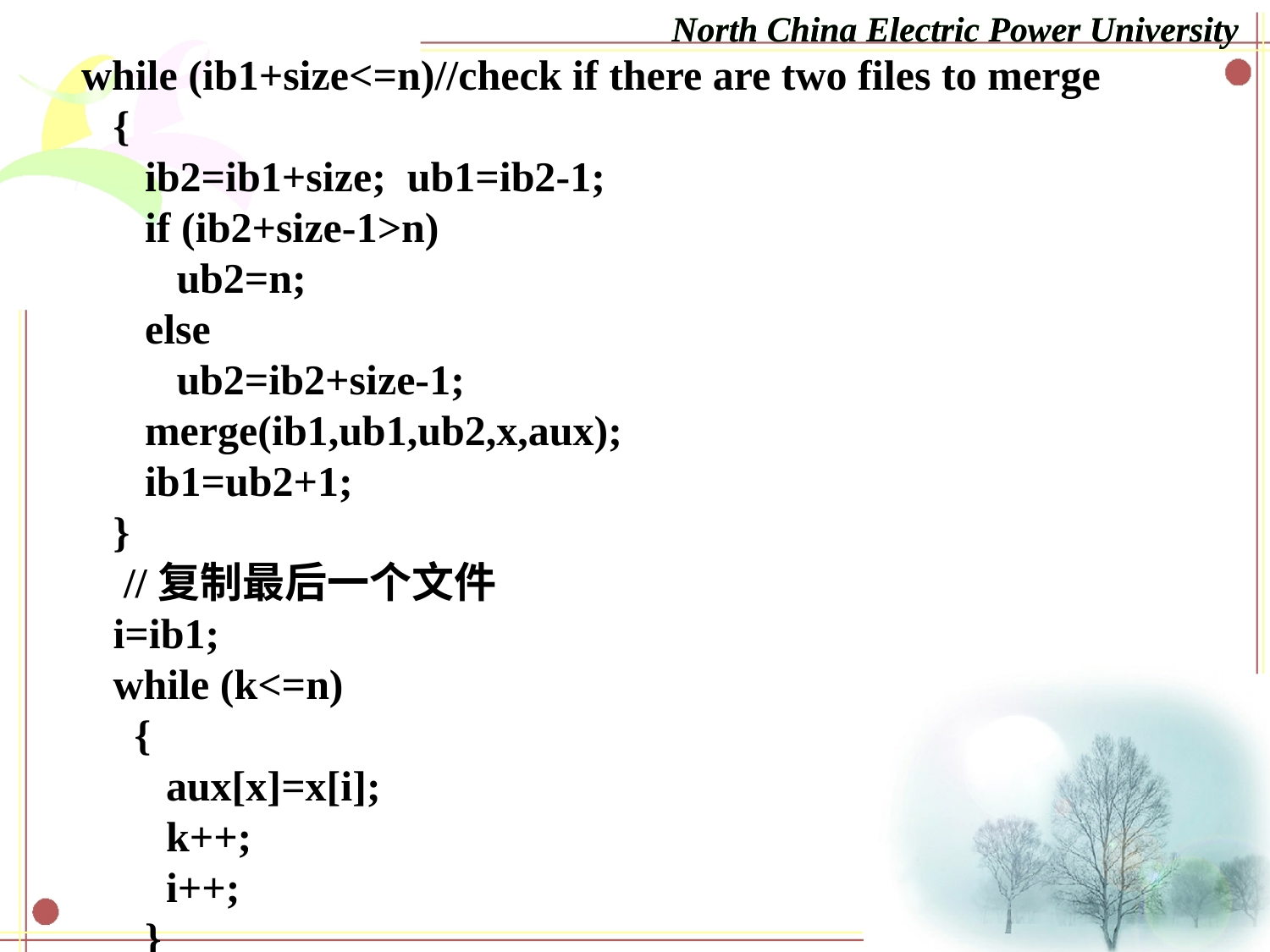

North China Electric Power University
 while (ib1+size<=n)//check if there are two files to merge
    {
       ib2=ib1+size;  ub1=ib2-1;
       if (ib2+size-1>n)
          ub2=n;
       else
          ub2=ib2+size-1;
       merge(ib1,ub1,ub2,x,aux);
       ib1=ub2+1;
    }
     //复制最后一个文件
    i=ib1;
    while (k<=n)
      {
         aux[x]=x[i];
         k++;
         i++;
       }